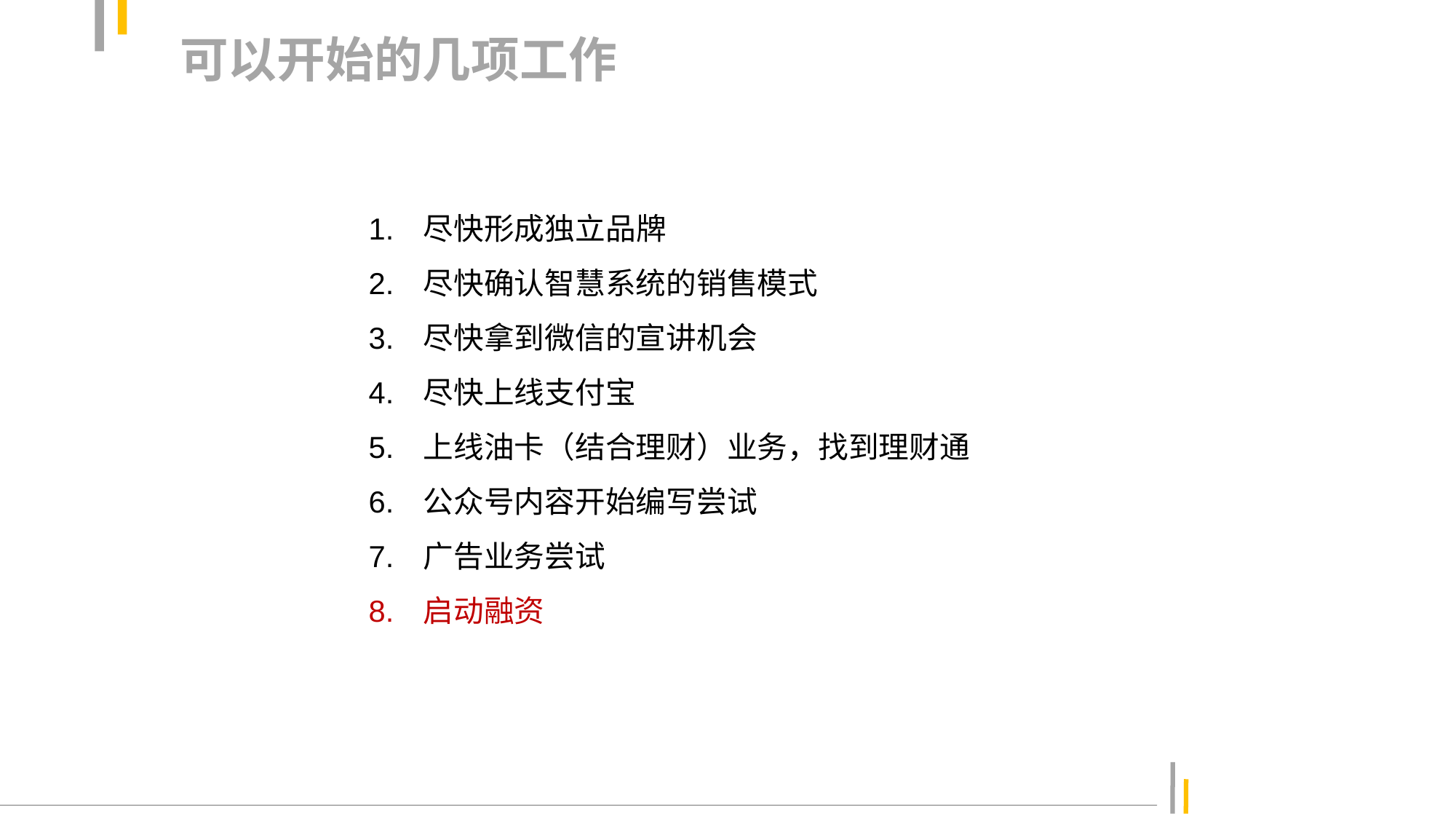

可以开始的几项工作
尽快形成独立品牌
尽快确认智慧系统的销售模式
尽快拿到微信的宣讲机会
尽快上线支付宝
上线油卡（结合理财）业务，找到理财通
公众号内容开始编写尝试
广告业务尝试
启动融资